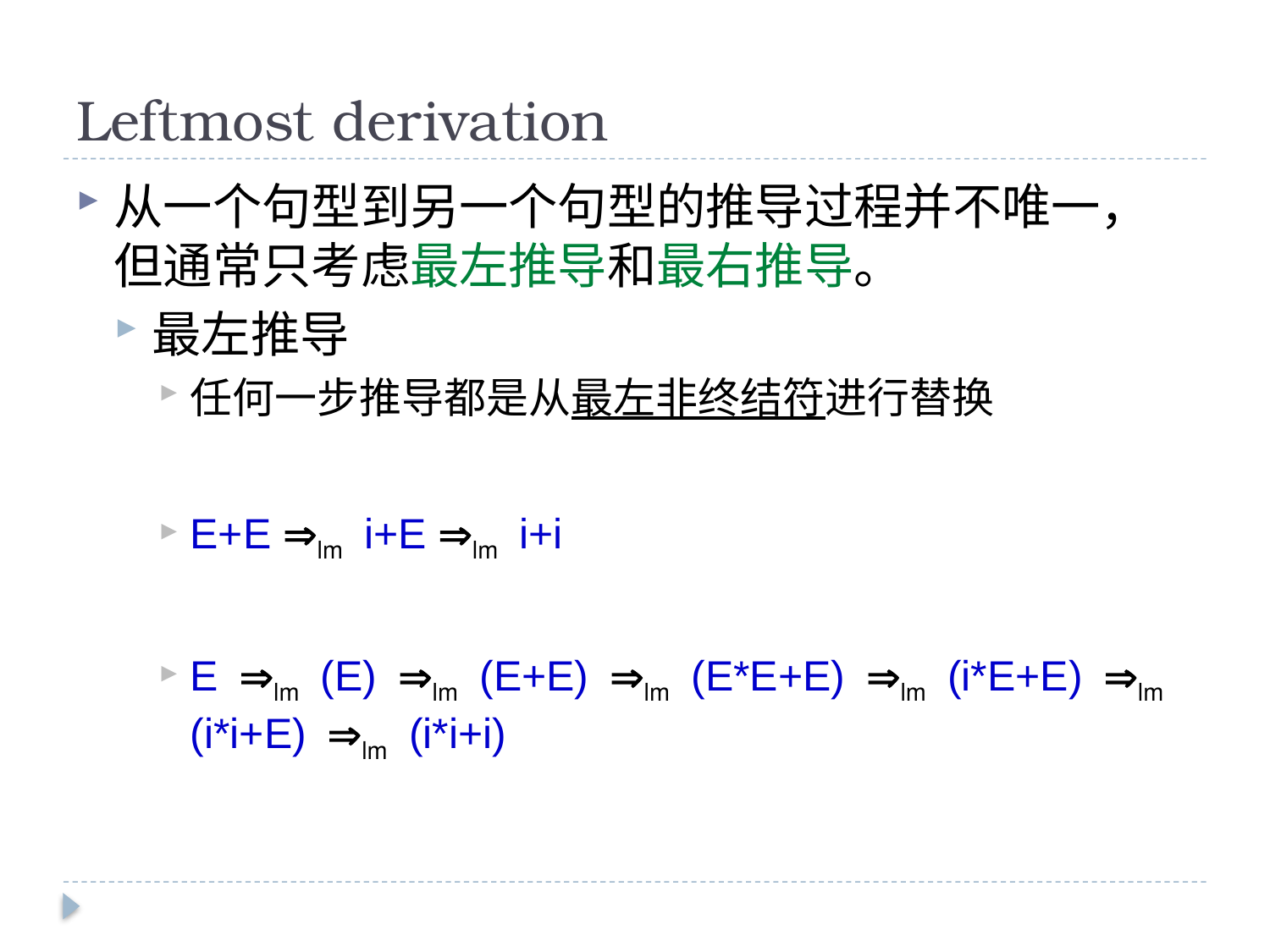

# Leftmost derivation
从一个句型到另一个句型的推导过程并不唯一，但通常只考虑最左推导和最右推导。
最左推导
任何一步推导都是从最左非终结符进行替换

E+E ⇒lm i+E ⇒lm i+i

E ⇒lm (E) ⇒lm (E+E) ⇒lm (E*E+E) ⇒lm (i*E+E) ⇒lm (i*i+E) ⇒lm (i*i+i)

43